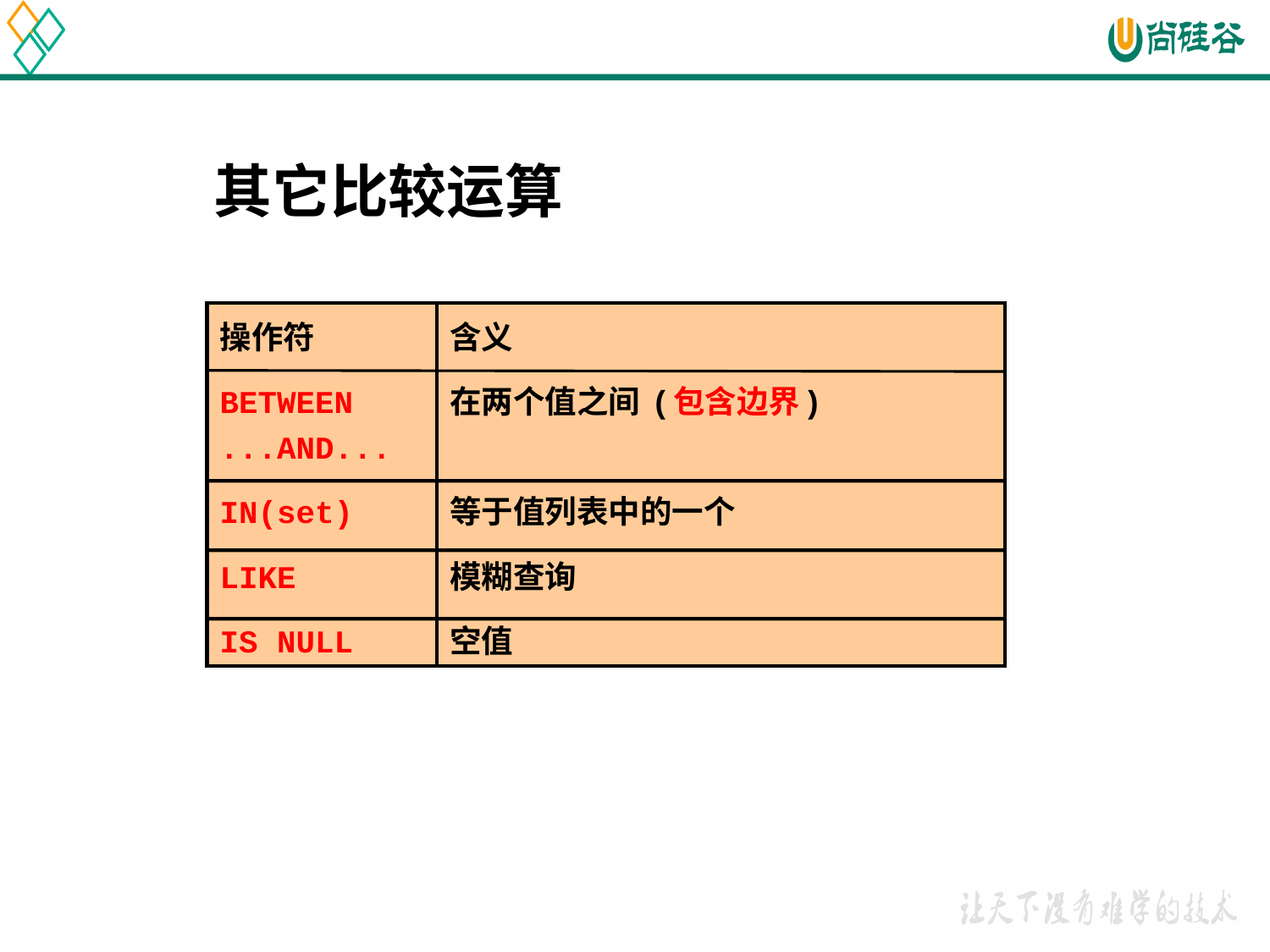

其它比较运算
操作符
BETWEEN
...AND...
IN(set)
LIKE
IS NULL
含义
在两个值之间 (包含边界)
等于值列表中的一个
模糊查询
空值